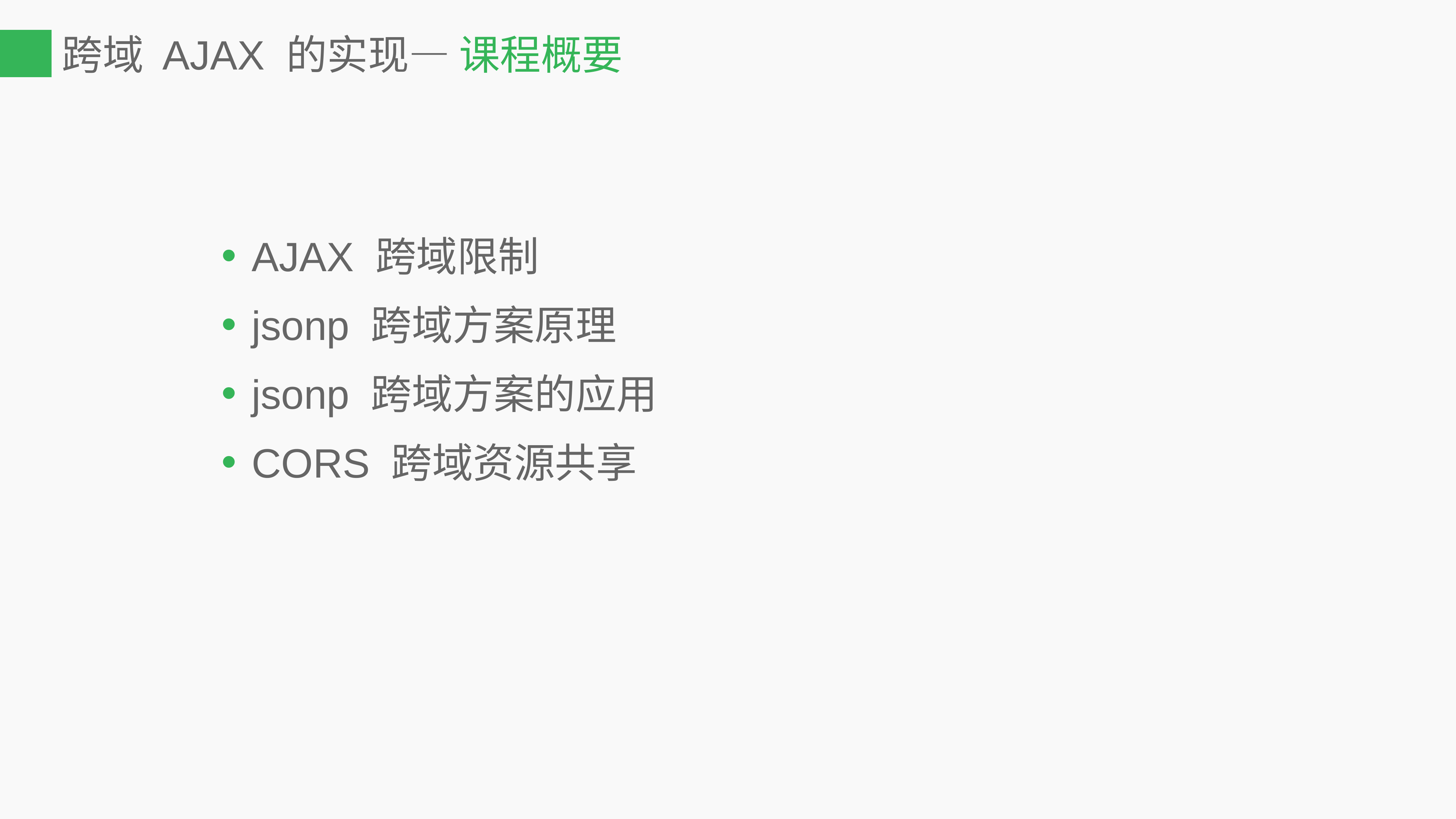

# 跨域 AJAX 的实现— 课程概要
AJAX 跨域限制
jsonp 跨域方案原理
jsonp 跨域方案的应用
CORS 跨域资源共享